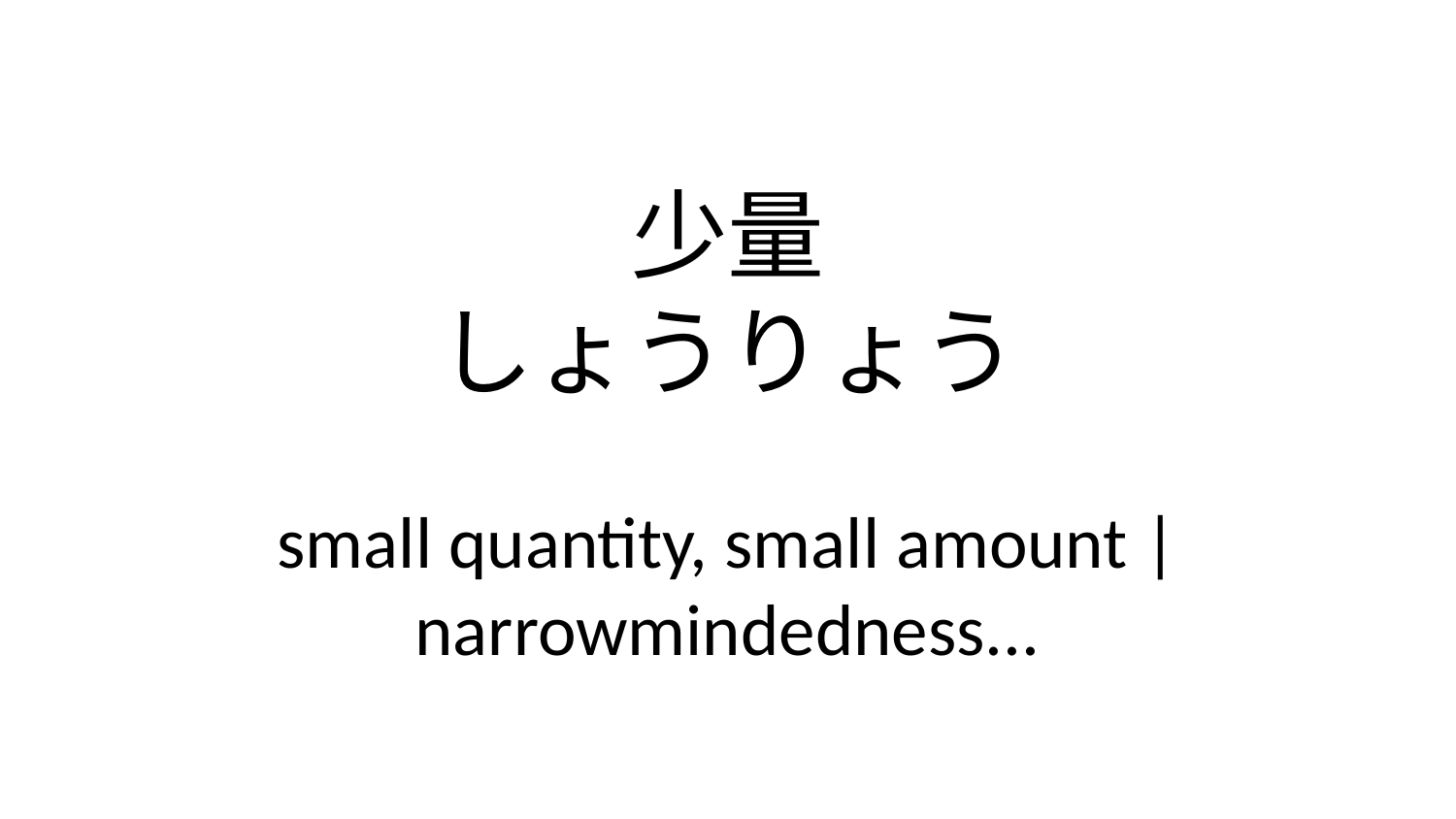

少量
しょうりょう
small quantity, small amount | narrowmindedness...
67-68